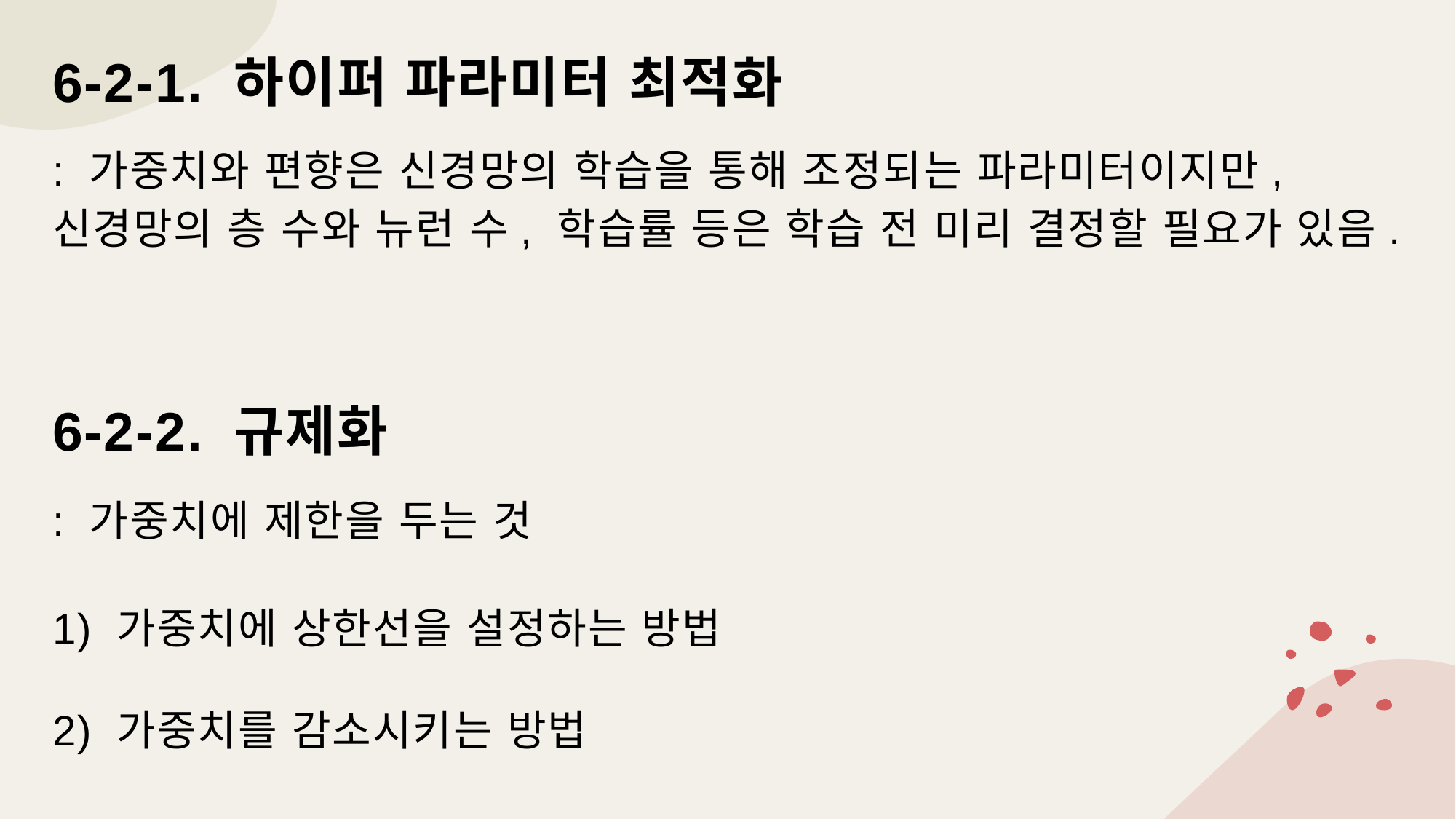

# 6-2-1. 하이퍼 파라미터 최적화
: 가중치와 편향은 신경망의 학습을 통해 조정되는 파라미터이지만,
신경망의 층 수와 뉴런 수, 학습률 등은 학습 전 미리 결정할 필요가 있음.

6-2-2. 규제화
: 가중치에 제한을 두는 것
1) 가중치에 상한선을 설정하는 방법

2) 가중치를 감소시키는 방법